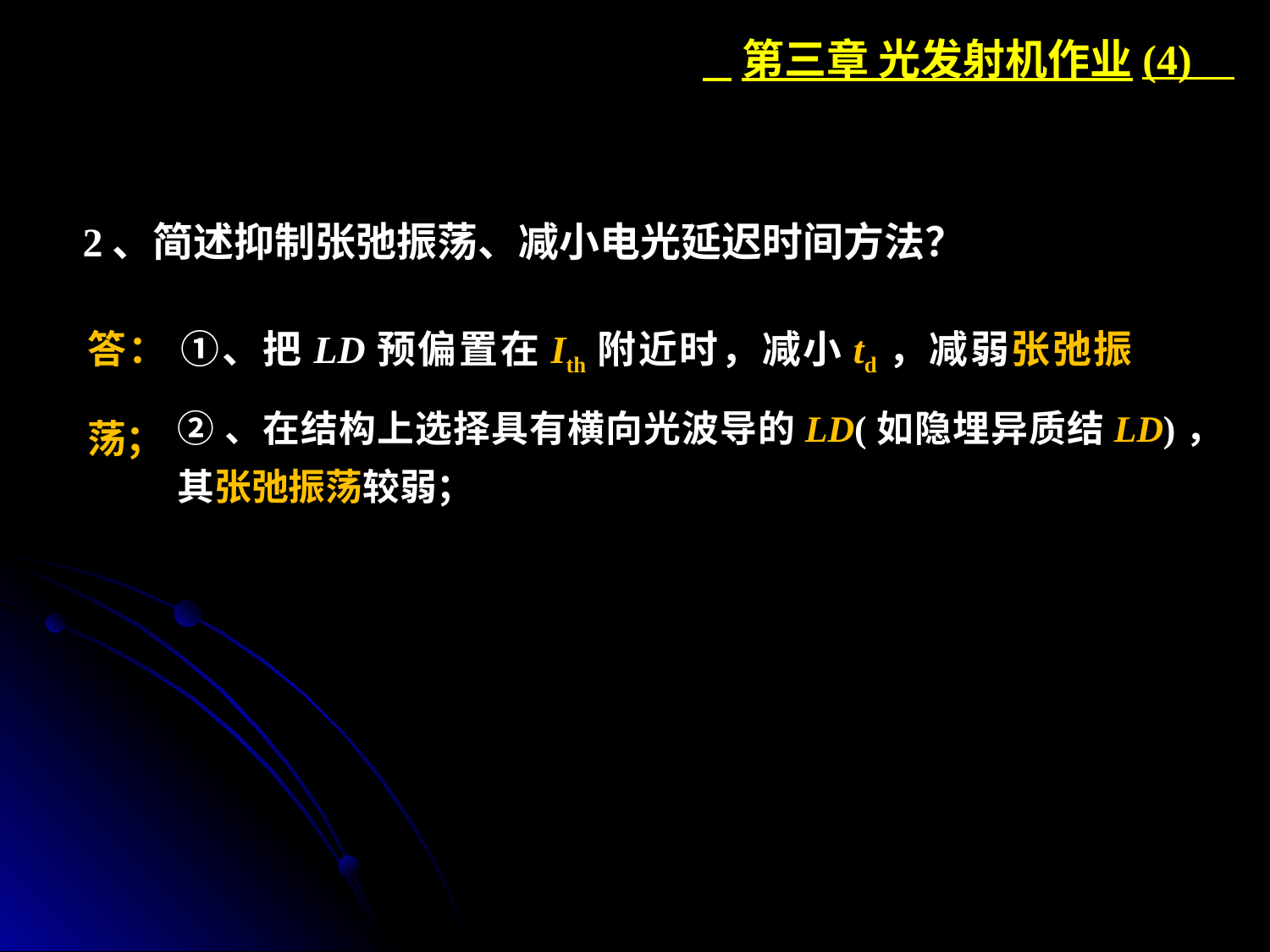

第三章 光发射机作业(4)
2、简述抑制张弛振荡、减小电光延迟时间方法？

答： ①、把LD预偏置在Ith附近时，减小td，减弱张弛振荡；

②、在结构上选择具有横向光波导的LD(如隐埋异质结LD)，其张弛振荡较弱；
15